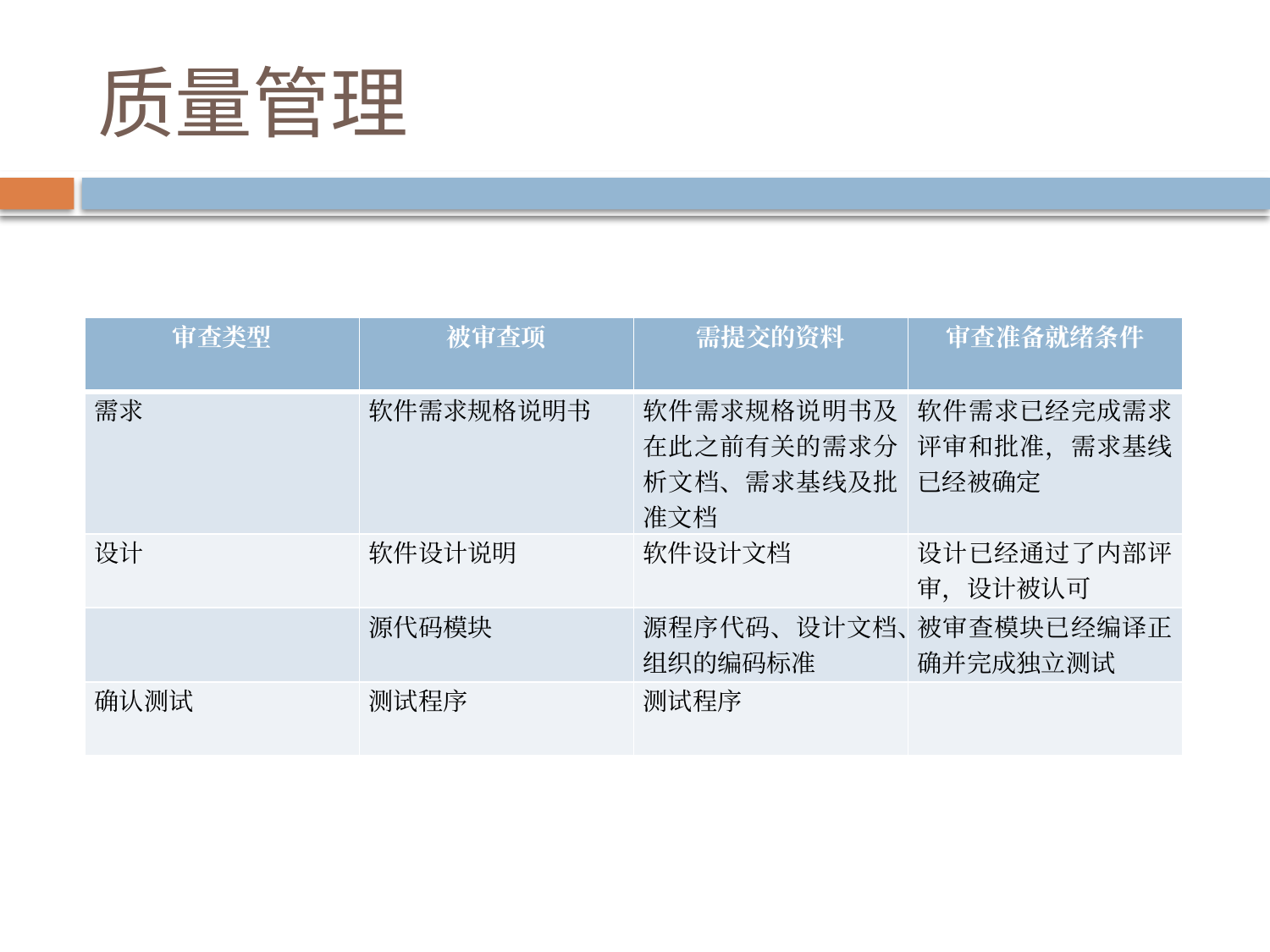

# 质量管理
| 审查类型 | 被审查项 | 需提交的资料 | 审查准备就绪条件 |
| --- | --- | --- | --- |
| 需求 | 软件需求规格说明书 | 软件需求规格说明书及在此之前有关的需求分析文档、需求基线及批准文档 | 软件需求已经完成需求评审和批准，需求基线已经被确定 |
| 设计 | 软件设计说明 | 软件设计文档 | 设计已经通过了内部评审，设计被认可 |
|  | 源代码模块 | 源程序代码、设计文档、组织的编码标准 | 被审查模块已经编译正确并完成独立测试 |
| 确认测试 | 测试程序 | 测试程序 |  |